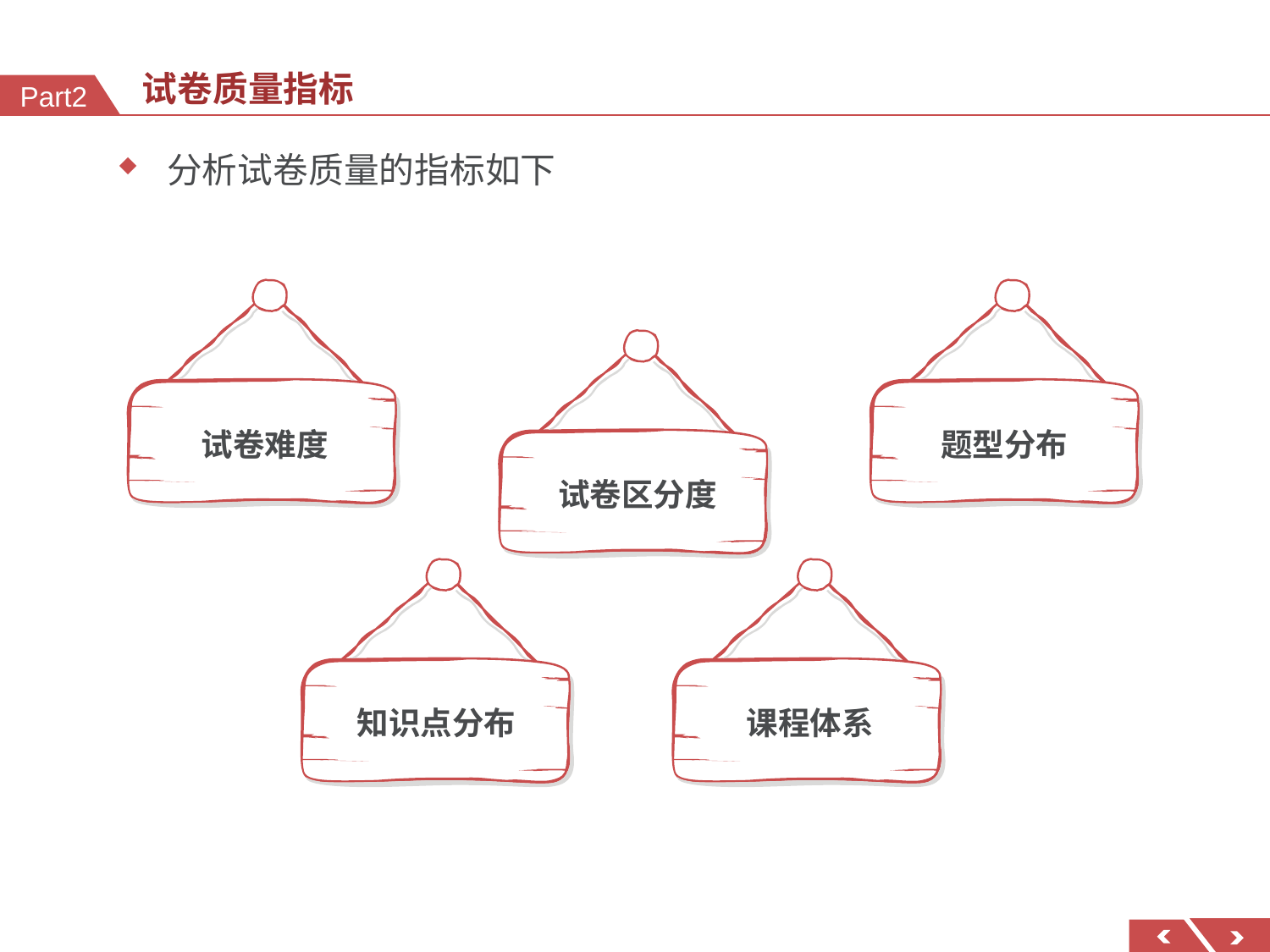

# 试卷质量指标
Part2
分析试卷质量的指标如下

         试卷难度

题型分布

       试卷区分度

       知识点分布
         课程体系